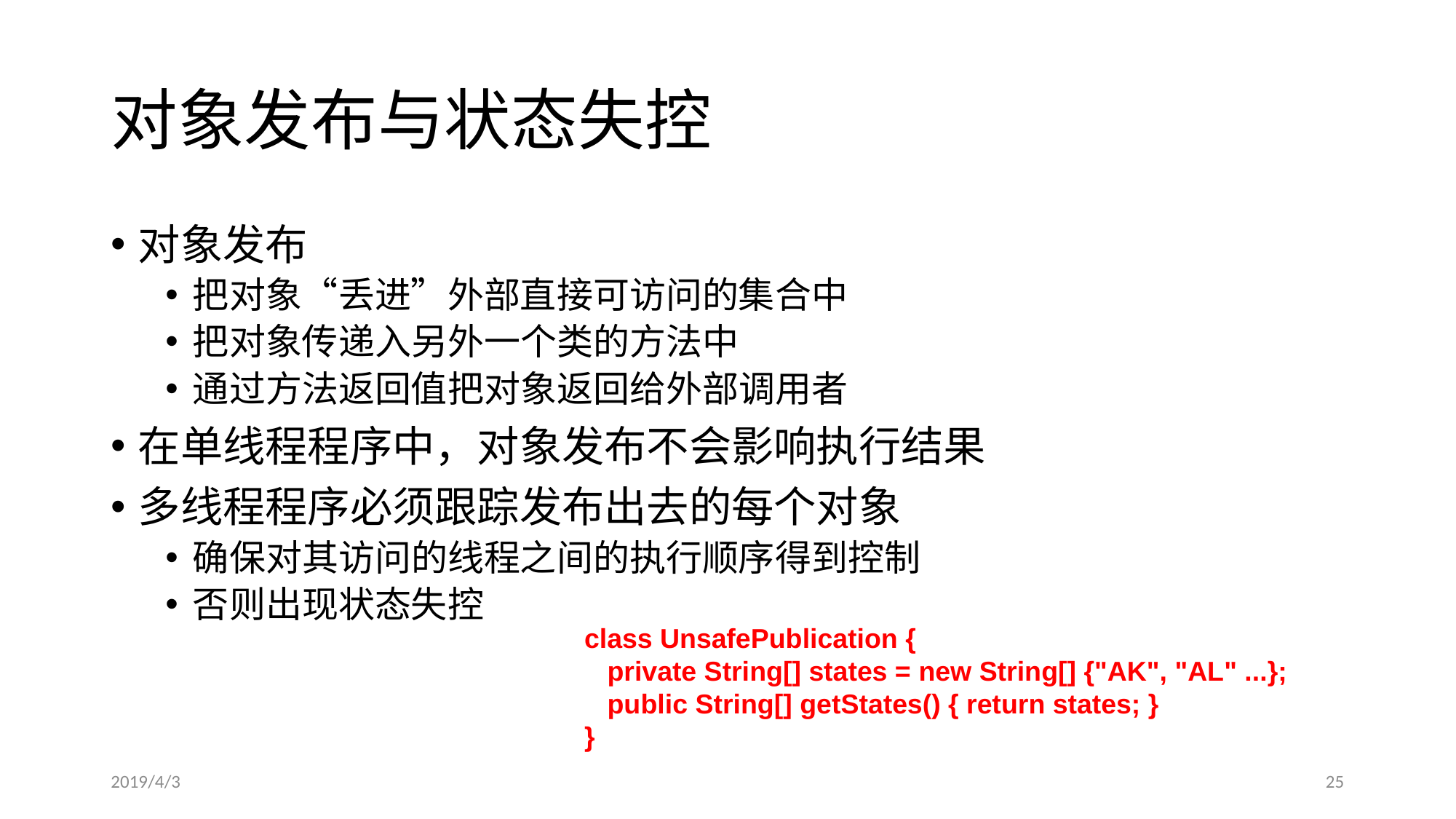

# 对象发布与状态失控
对象发布
把对象“丢进”外部直接可访问的集合中
把对象传递入另外一个类的方法中
通过方法返回值把对象返回给外部调用者
在单线程程序中，对象发布不会影响执行结果
多线程程序必须跟踪发布出去的每个对象
确保对其访问的线程之间的执行顺序得到控制
否则出现状态失控
class UnsafePublication {
   private String[] states = new String[] {"AK", "AL" ...};
   public String[] getStates() { return states; }
}
2019/4/3
25